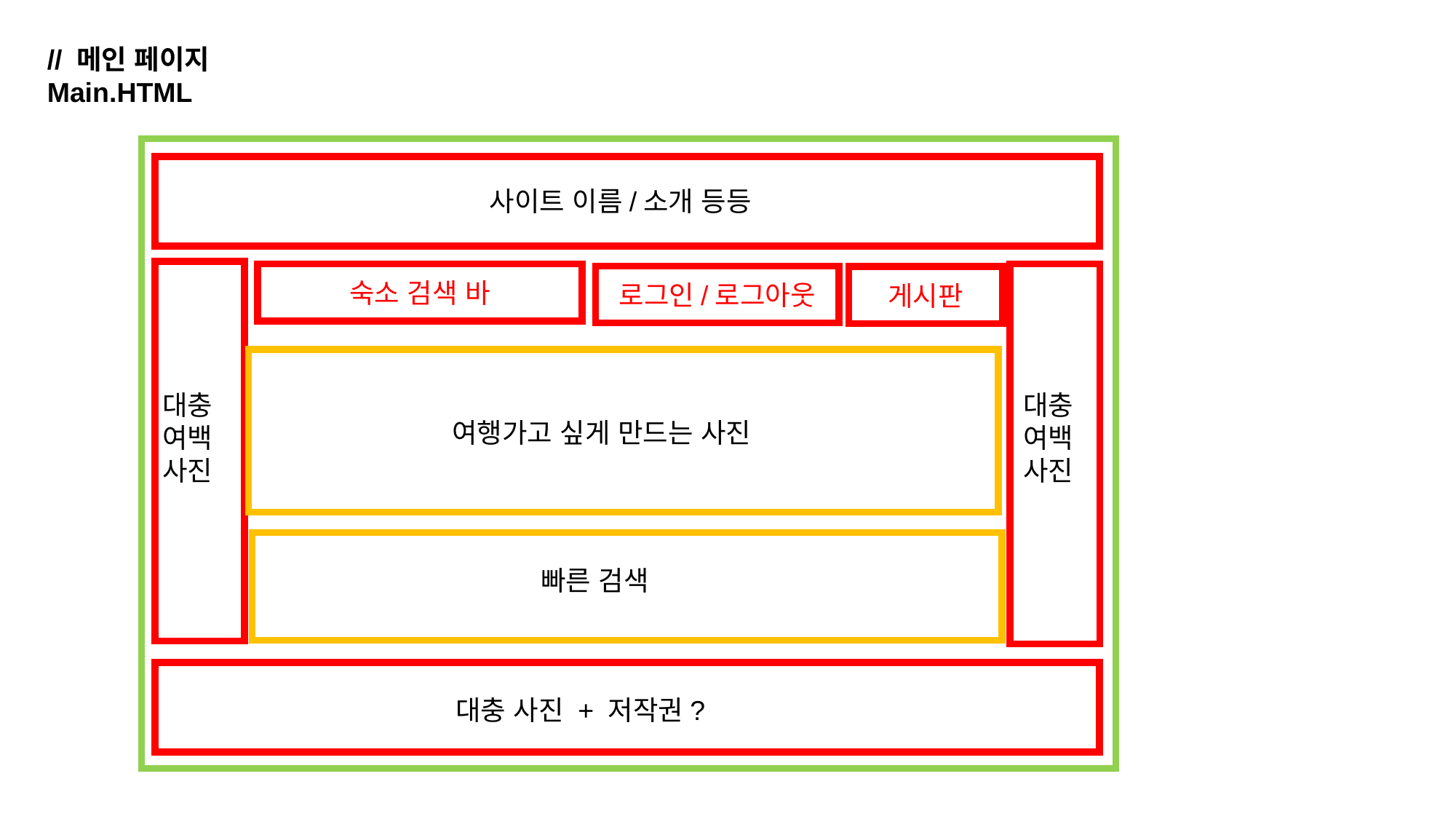

// 메인 페이지
Main.HTML

사이트 이름/소개 등등
숙소 검색 바
로그인/로그아웃
게시판

대충 여백
사진
대충 여백
사진

여행가고 싶게 만드는 사진

빠른 검색

대충 사진 + 저작권?